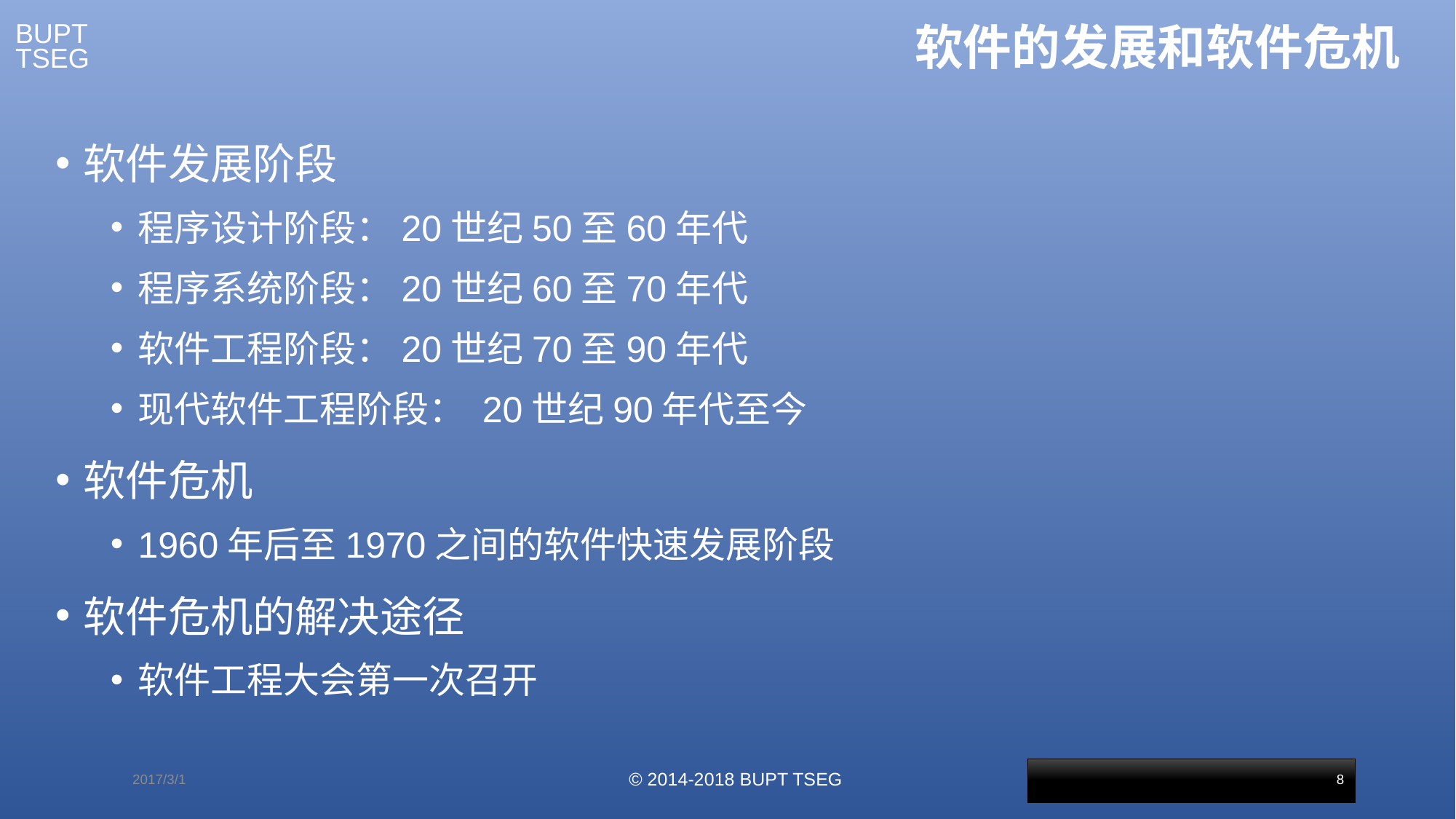

# 软件的发展和软件危机
软件发展阶段
程序设计阶段：20世纪50至60年代
程序系统阶段：20世纪60至70年代
软件工程阶段：20世纪70至90年代
现代软件工程阶段： 20世纪90年代至今
软件危机
1960年后至1970之间的软件快速发展阶段
软件危机的解决途径
软件工程大会第一次召开

2017/3/1
© 2014-2018 BUPT TSEG
8